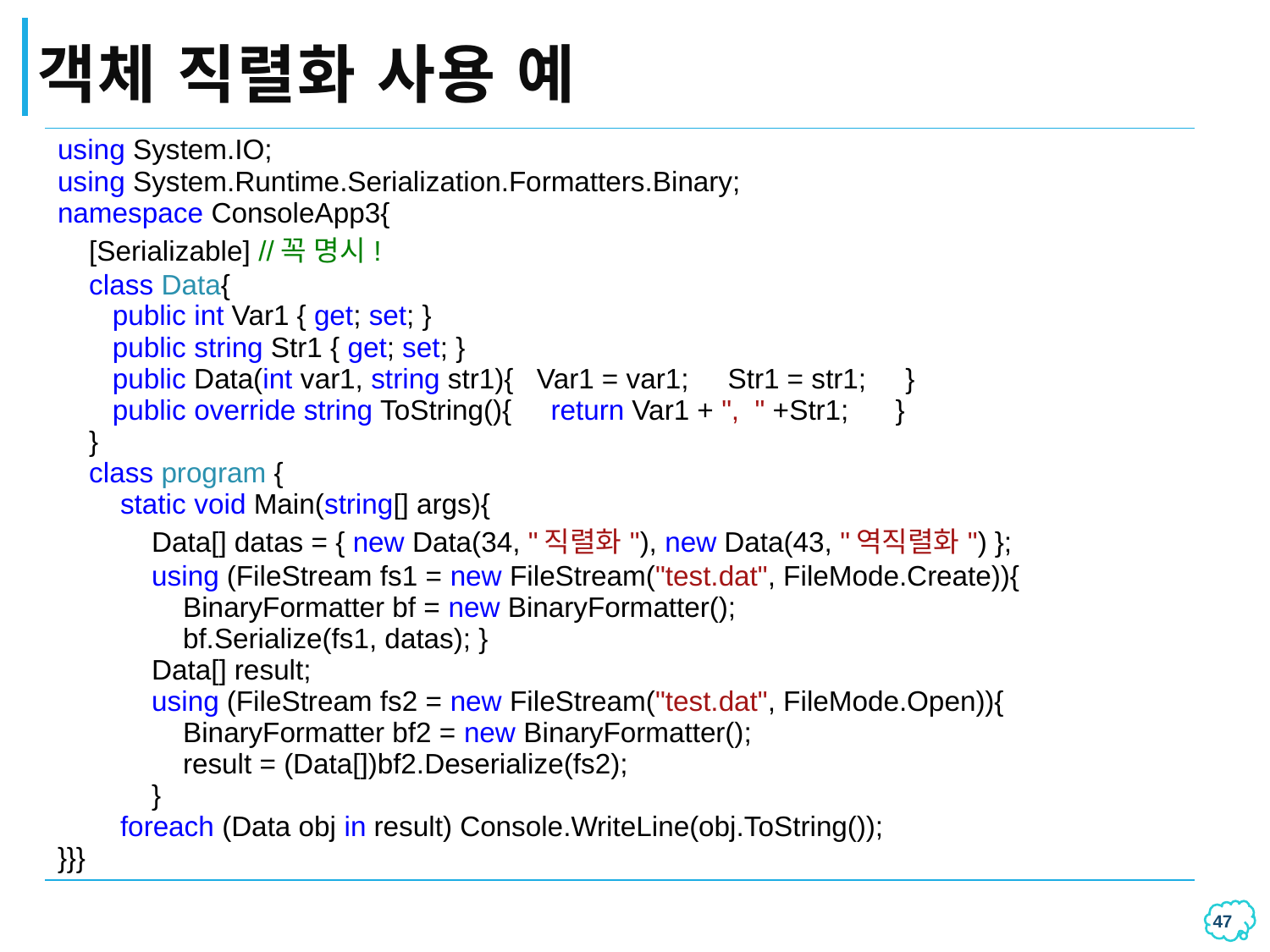

# 객체 직렬화 사용 예
| using System.IO; using System.Runtime.Serialization.Formatters.Binary; namespace ConsoleApp3{ [Serializable] //꼭 명시! class Data{ public int Var1 { get; set; } public string Str1 { get; set; } public Data(int var1, string str1){ Var1 = var1; Str1 = str1; } public override string ToString(){ return Var1 + ", " +Str1; } } class program { static void Main(string[] args){ Data[] datas = { new Data(34, "직렬화"), new Data(43, "역직렬화") }; using (FileStream fs1 = new FileStream("test.dat", FileMode.Create)){ BinaryFormatter bf = new BinaryFormatter(); bf.Serialize(fs1, datas); } Data[] result; using (FileStream fs2 = new FileStream("test.dat", FileMode.Open)){ BinaryFormatter bf2 = new BinaryFormatter(); result = (Data[])bf2.Deserialize(fs2); } foreach (Data obj in result) Console.WriteLine(obj.ToString()); }}} |
| --- |
47